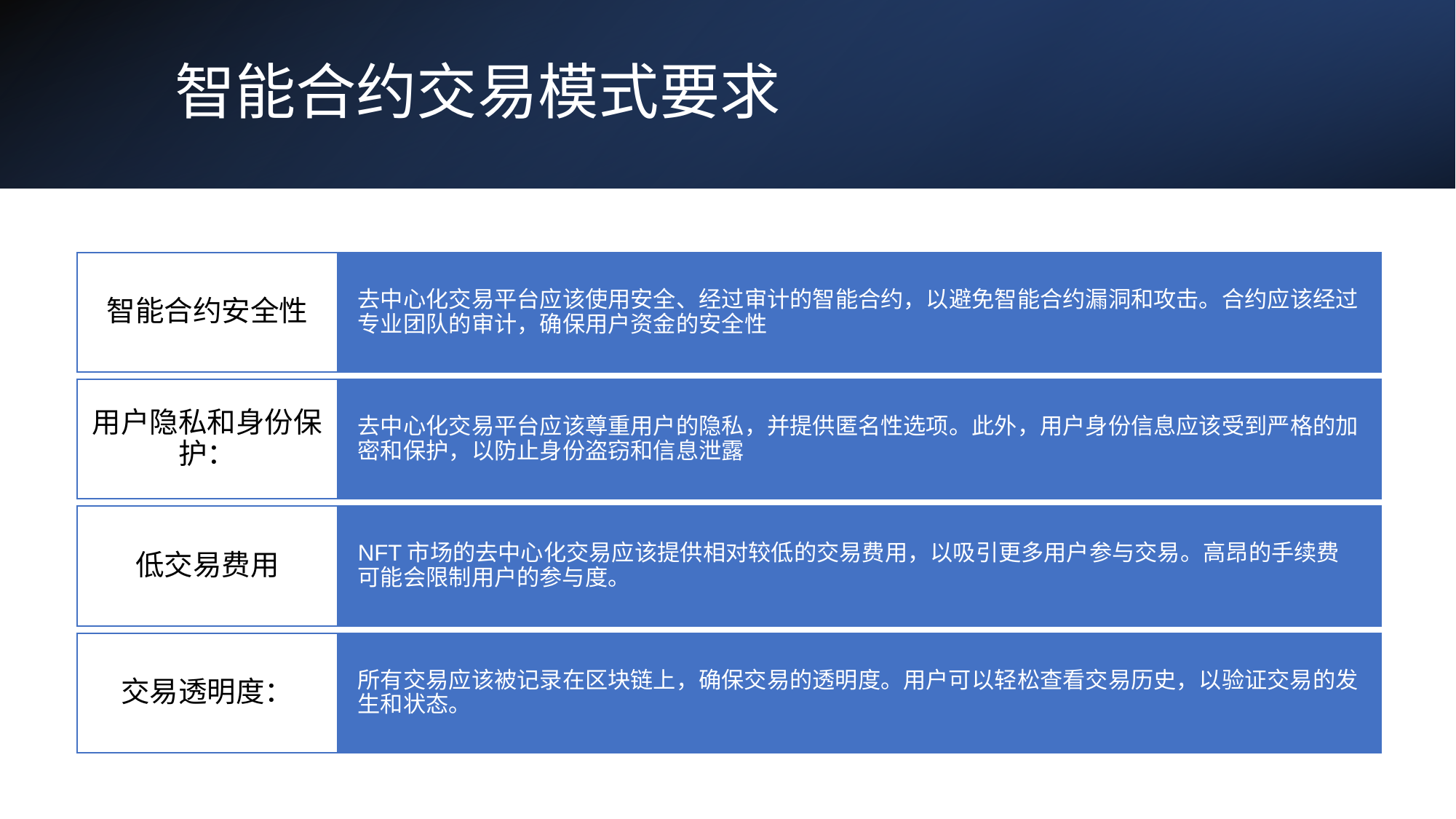

# 智能合约交易模式要求
去中心化交易平台应该使用安全、经过审计的智能合约，以避免智能合约漏洞和攻击。合约应该经过专业团队的审计，确保用户资金的安全性
智能合约安全性
去中心化交易平台应该尊重用户的隐私，并提供匿名性选项。此外，用户身份信息应该受到严格的加密和保护，以防止身份盗窃和信息泄露
用户隐私和身份保护：
NFT市场的去中心化交易应该提供相对较低的交易费用，以吸引更多用户参与交易。高昂的手续费可能会限制用户的参与度。
低交易费用
所有交易应该被记录在区块链上，确保交易的透明度。用户可以轻松查看交易历史，以验证交易的发生和状态。
交易透明度：